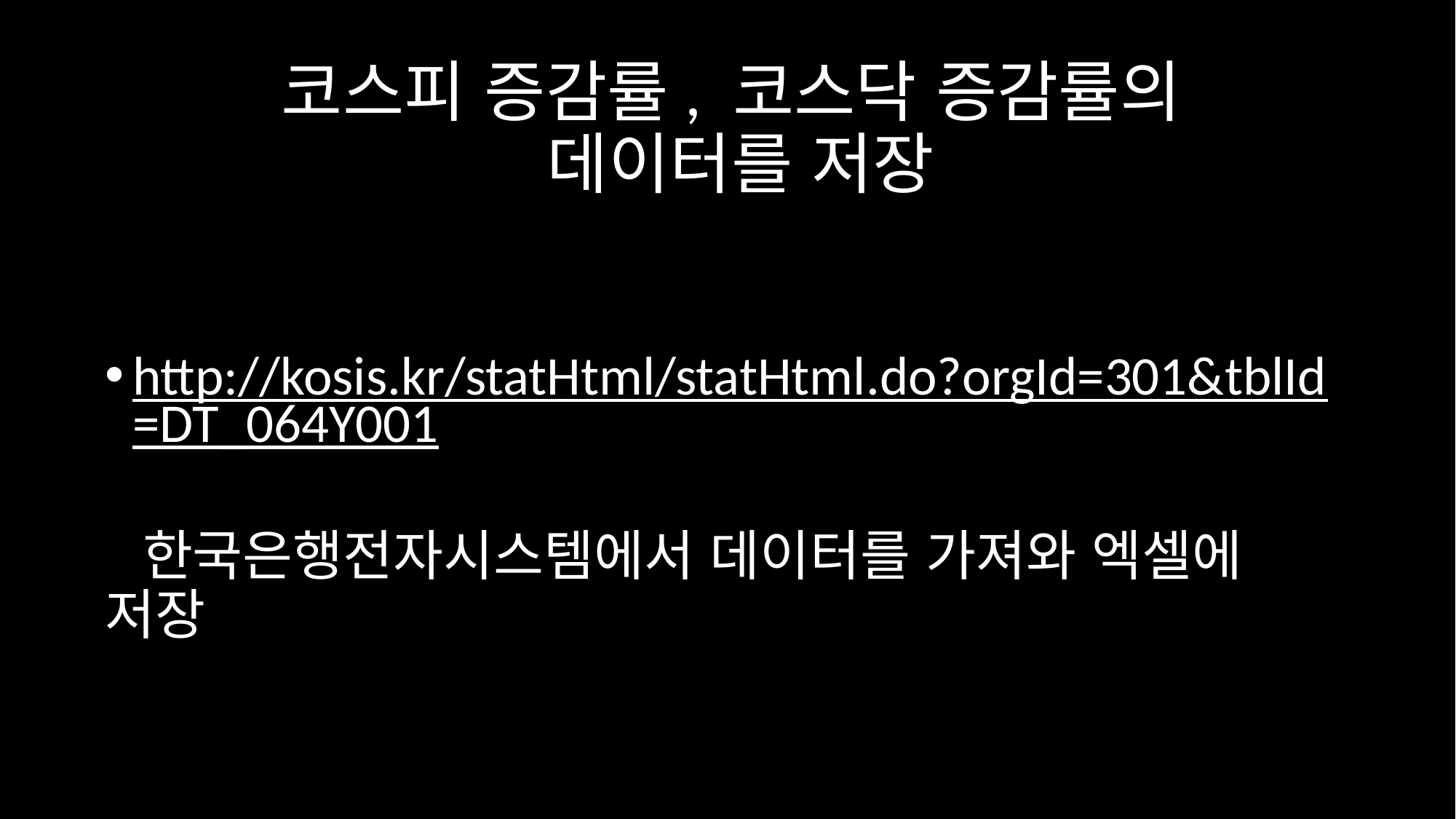

# 코스피 증감률, 코스닥 증감률의 데이터를 저장
http://kosis.kr/statHtml/statHtml.do?orgId=301&tblId=DT_064Y001
  한국은행전자시스템에서 데이터를 가져와 엑셀에 저장